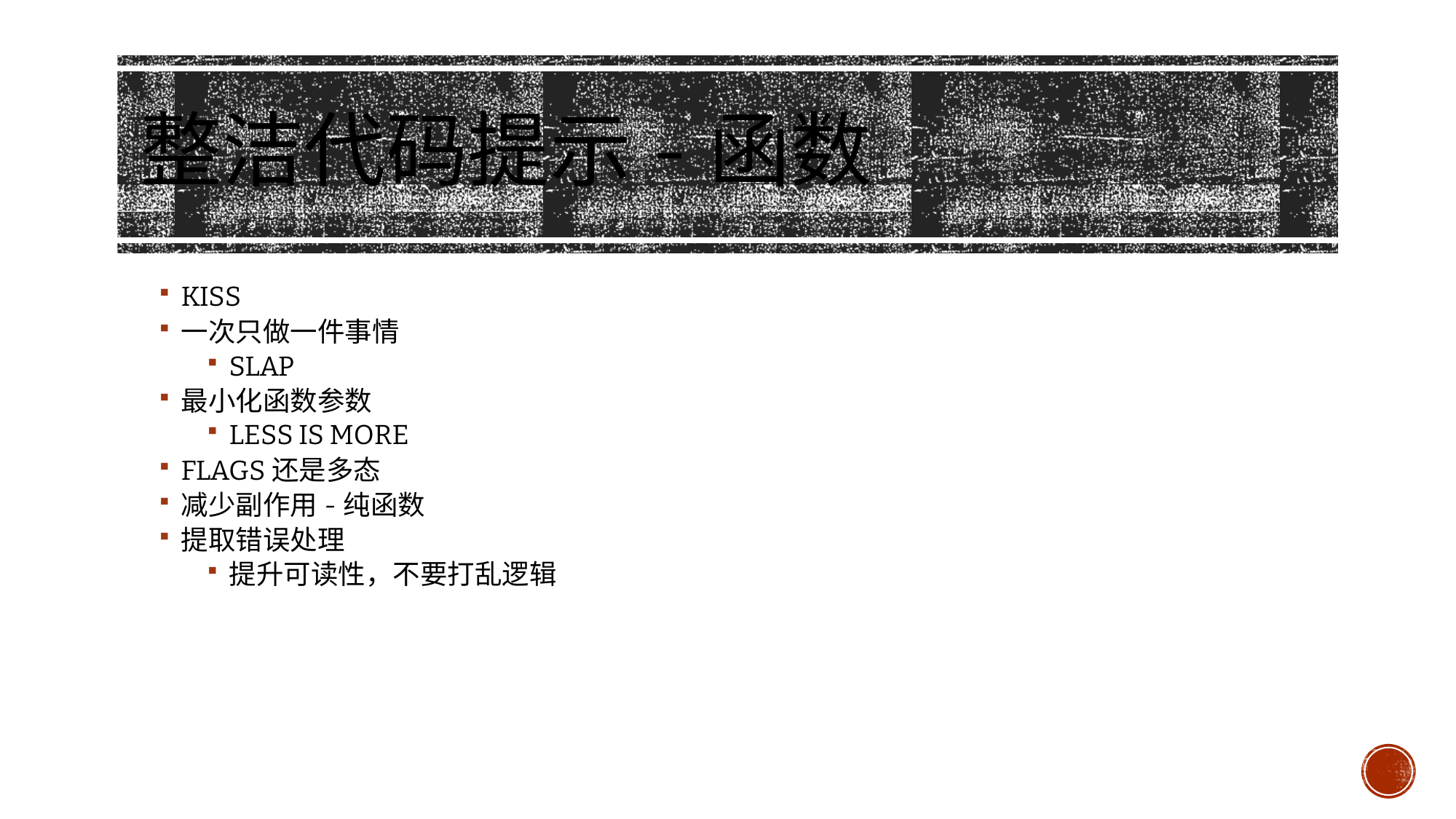

# 整洁代码提示-函数

KISS
一次只做一件事情
SLAP
最小化函数参数
LESS IS MORE
FLAGS还是多态
减少副作用-纯函数
提取错误处理
提升可读性，不要打乱逻辑